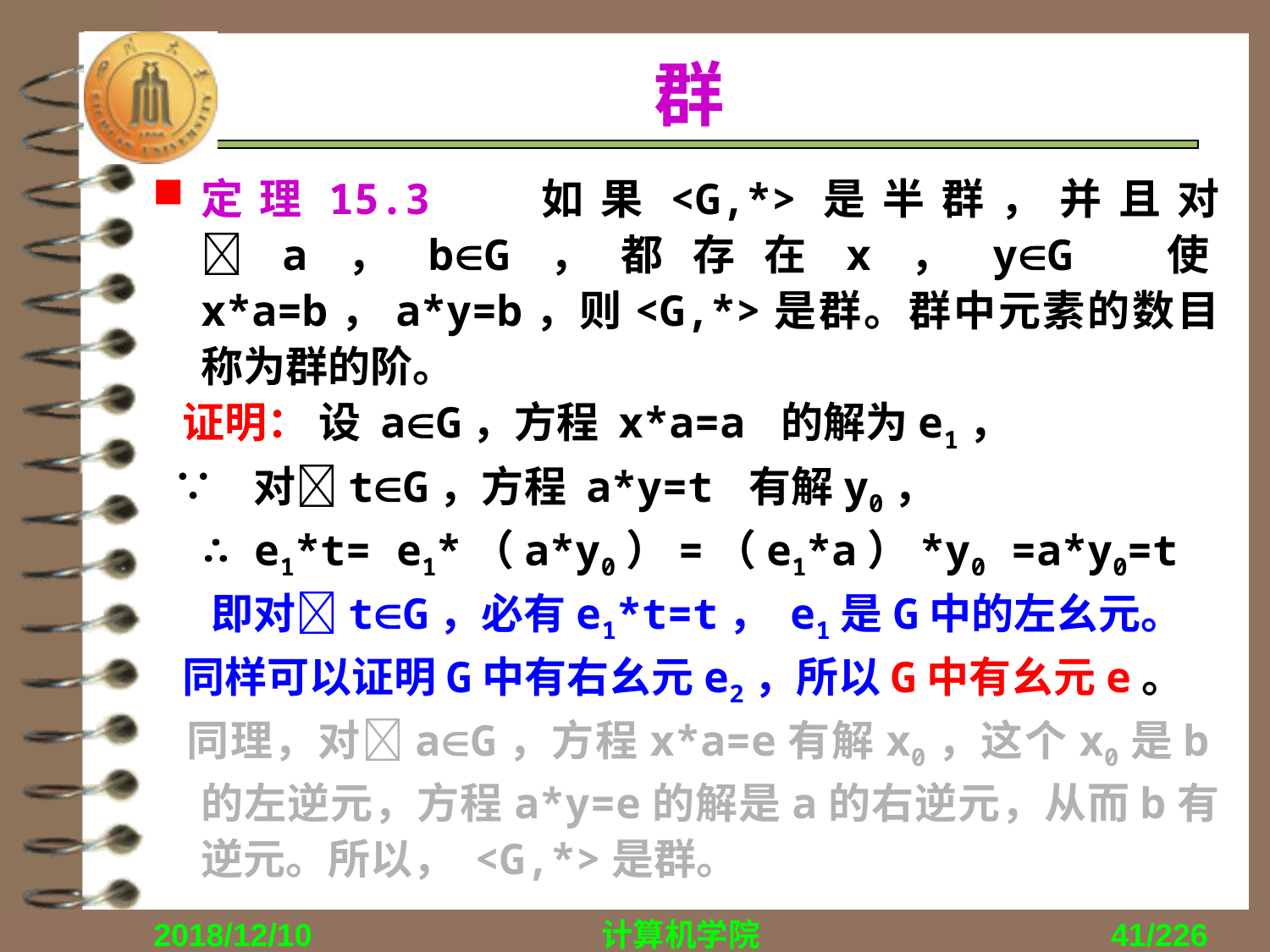

# 群
定理15.3  如果<G,*>是半群，并且对∀a，b∈G，都存在x，y∈G 使x*a=b，a*y=b，则<G,*>是群。群中元素的数目称为群的阶。
  证明： 设 a∈G，方程 x*a=a 的解为e1，
  ∵   对∀t∈G，方程 a*y=t 有解y0，
  ∴ e1*t= e1*（a*y0）=（e1*a）*y0 =a*y0=t
     即对∀t∈G，必有e1*t=t， e1是G中的左幺元。
  同样可以证明G中有右幺元e2，所以G中有幺元e。
  同理，对∀a∈G，方程x*a=e有解x0，这个x0是b的左逆元，方程a*y=e的解是a的右逆元，从而b有逆元。所以， <G,*>是群。
2018/12/10
计算机学院
41/226